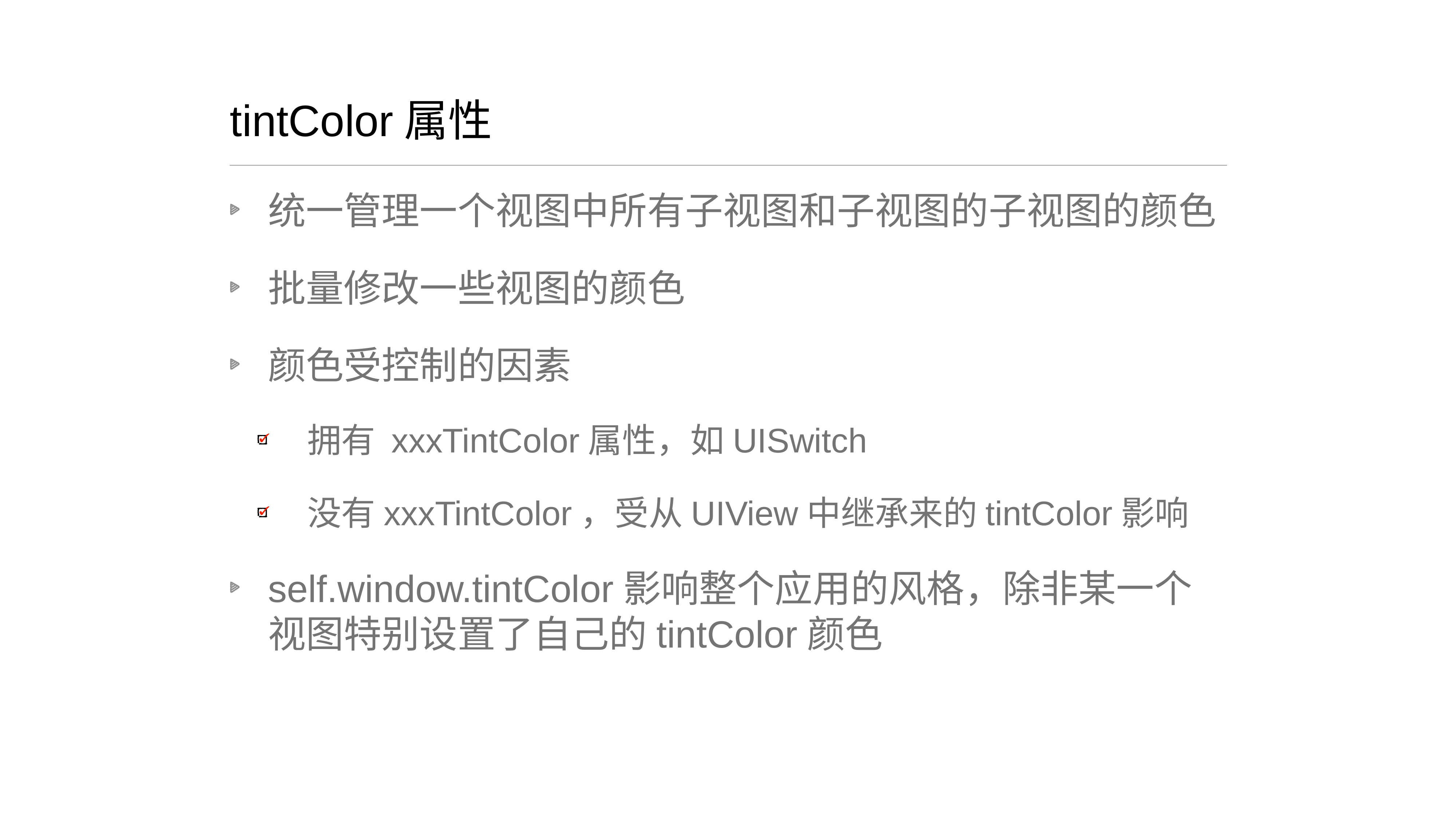

# tintColor属性
统一管理一个视图中所有子视图和子视图的子视图的颜色
批量修改一些视图的颜色
颜色受控制的因素
 拥有 xxxTintColor属性，如UISwitch
 没有xxxTintColor，受从UIView中继承来的tintColor影响
self.window.tintColor影响整个应用的风格，除非某一个视图特别设置了自己的tintColor颜色